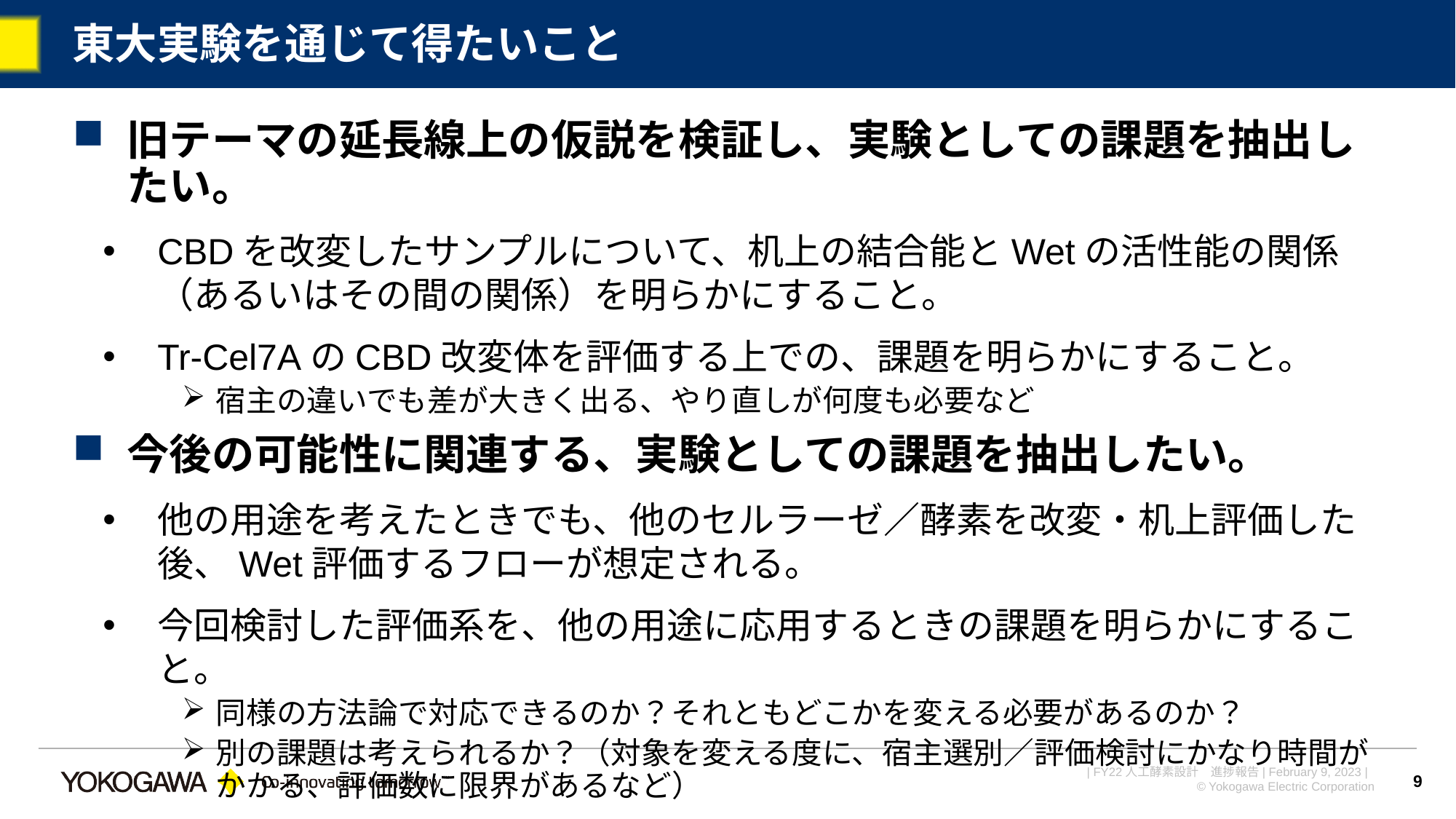

# 東大実験を通じて得たいこと
旧テーマの延長線上の仮説を検証し、実験としての課題を抽出したい。
CBDを改変したサンプルについて、机上の結合能とWetの活性能の関係（あるいはその間の関係）を明らかにすること。
Tr-Cel7AのCBD改変体を評価する上での、課題を明らかにすること。
宿主の違いでも差が大きく出る、やり直しが何度も必要など
今後の可能性に関連する、実験としての課題を抽出したい。
他の用途を考えたときでも、他のセルラーゼ／酵素を改変・机上評価した後、Wet評価するフローが想定される。
今回検討した評価系を、他の用途に応用するときの課題を明らかにすること。
同様の方法論で対応できるのか？それともどこかを変える必要があるのか？
別の課題は考えられるか？（対象を変える度に、宿主選別／評価検討にかなり時間がかかる、評価数に限界があるなど）
9